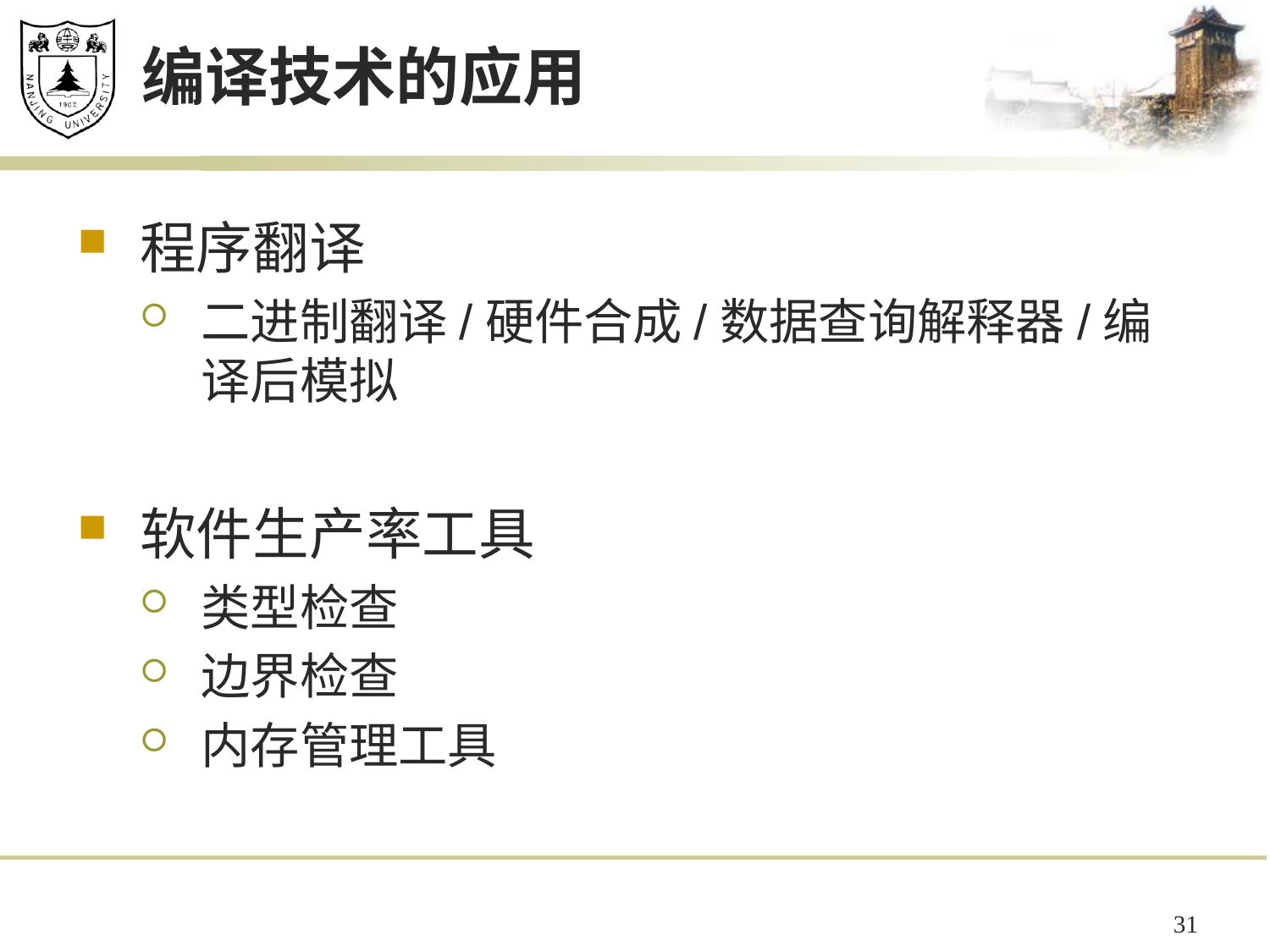

# 编译技术的应用
程序翻译
二进制翻译/硬件合成/数据查询解释器/编译后模拟

软件生产率工具
类型检查
边界检查
内存管理工具